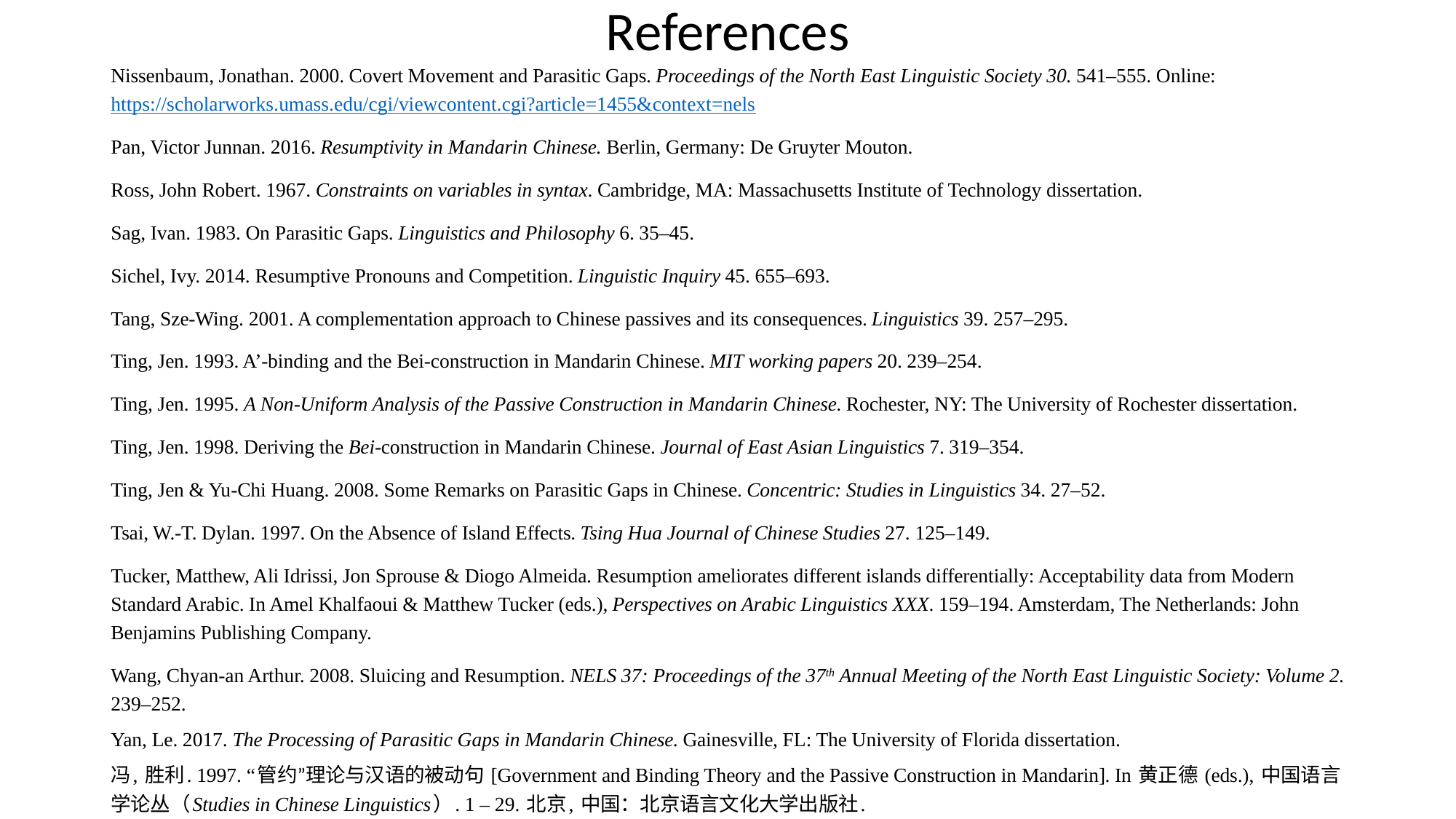

# References
Nissenbaum, Jonathan. 2000. Covert Movement and Parasitic Gaps. Proceedings of the North East Linguistic Society 30. 541–555. Online: https://scholarworks.umass.edu/cgi/viewcontent.cgi?article=1455&context=nels
Pan, Victor Junnan. 2016. Resumptivity in Mandarin Chinese. Berlin, Germany: De Gruyter Mouton.
Ross, John Robert. 1967. Constraints on variables in syntax. Cambridge, MA: Massachusetts Institute of Technology dissertation.
Sag, Ivan. 1983. On Parasitic Gaps. Linguistics and Philosophy 6. 35–45.
Sichel, Ivy. 2014. Resumptive Pronouns and Competition. Linguistic Inquiry 45. 655–693.
Tang, Sze-Wing. 2001. A complementation approach to Chinese passives and its consequences. Linguistics 39. 257–295.
Ting, Jen. 1993. A’-binding and the Bei-construction in Mandarin Chinese. MIT working papers 20. 239–254.
Ting, Jen. 1995. A Non-Uniform Analysis of the Passive Construction in Mandarin Chinese. Rochester, NY: The University of Rochester dissertation.
Ting, Jen. 1998. Deriving the Bei-construction in Mandarin Chinese. Journal of East Asian Linguistics 7. 319–354.
Ting, Jen & Yu-Chi Huang. 2008. Some Remarks on Parasitic Gaps in Chinese. Concentric: Studies in Linguistics 34. 27–52.
Tsai, W.-T. Dylan. 1997. On the Absence of Island Effects. Tsing Hua Journal of Chinese Studies 27. 125–149.
Tucker, Matthew, Ali Idrissi, Jon Sprouse & Diogo Almeida. Resumption ameliorates different islands differentially: Acceptability data from Modern Standard Arabic. In Amel Khalfaoui & Matthew Tucker (eds.), Perspectives on Arabic Linguistics XXX. 159–194. Amsterdam, The Netherlands: John Benjamins Publishing Company.
Wang, Chyan-an Arthur. 2008. Sluicing and Resumption. NELS 37: Proceedings of the 37th Annual Meeting of the North East Linguistic Society: Volume 2. 239–252.
Yan, Le. 2017. The Processing of Parasitic Gaps in Mandarin Chinese. Gainesville, FL: The University of Florida dissertation.
冯, 胜利. 1997. “管约”理论与汉语的被动句 [Government and Binding Theory and the Passive Construction in Mandarin]. In 黄正德 (eds.), 中国语言学论丛（Studies in Chinese Linguistics）. 1 – 29. 北京, 中国：北京语言文化大学出版社.